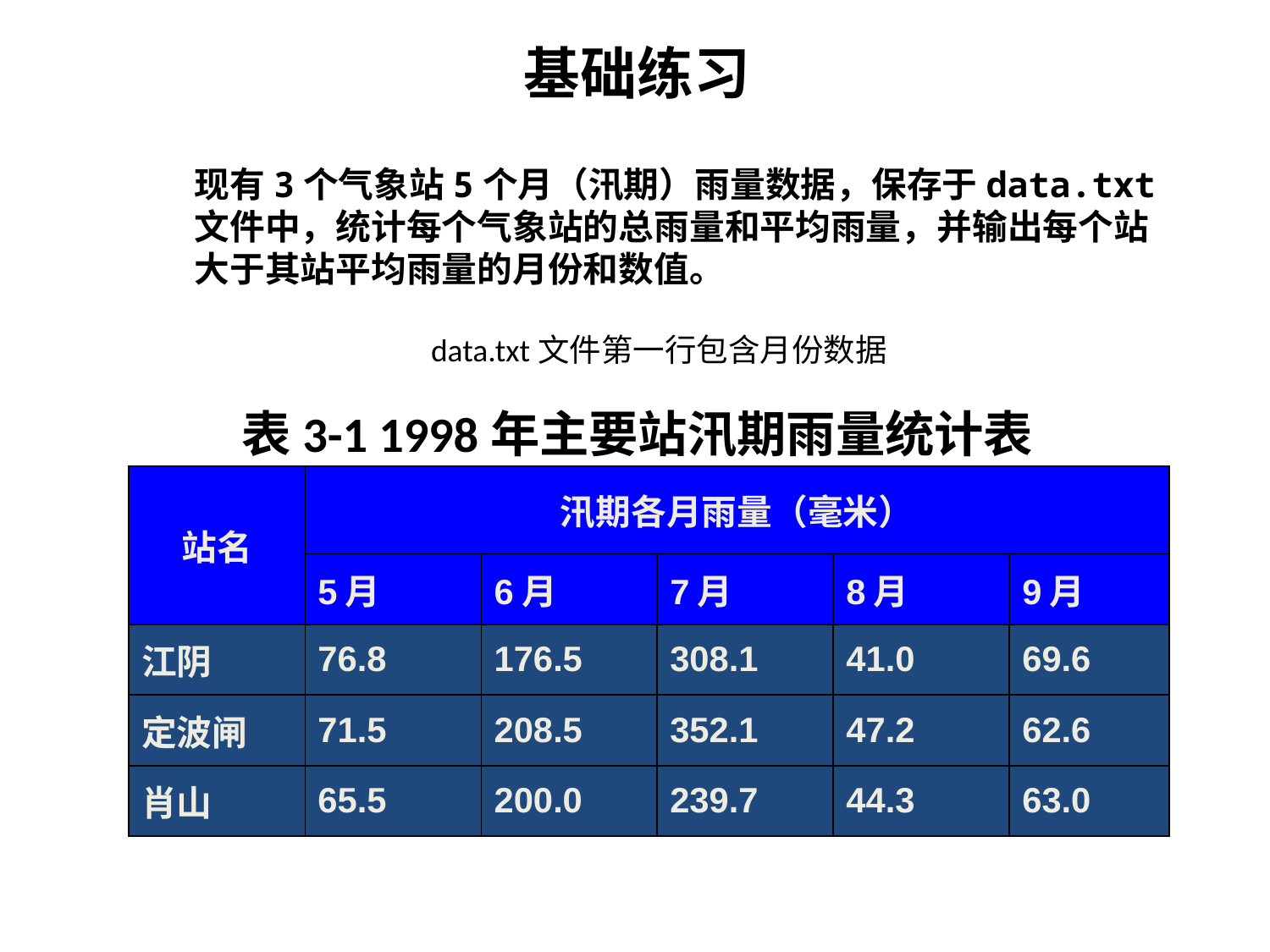

基础练习
现有3个气象站5个月（汛期）雨量数据，保存于data.txt文件中，统计每个气象站的总雨量和平均雨量，并输出每个站大于其站平均雨量的月份和数值。
data.txt文件第一行包含月份数据
表3-1 1998年主要站汛期雨量统计表

| 站名 | 汛期各月雨量（毫米） |  |  |  |  |
| --- | --- | --- | --- | --- | --- |
|  | 5月 | 6月 | 7月 | 8月 | 9月 |
| 江阴 | 76.8 | 176.5 | 308.1 | 41.0 | 69.6 |
| 定波闸 | 71.5 | 208.5 | 352.1 | 47.2 | 62.6 |
| 肖山 | 65.5 | 200.0 | 239.7 | 44.3 | 63.0 |